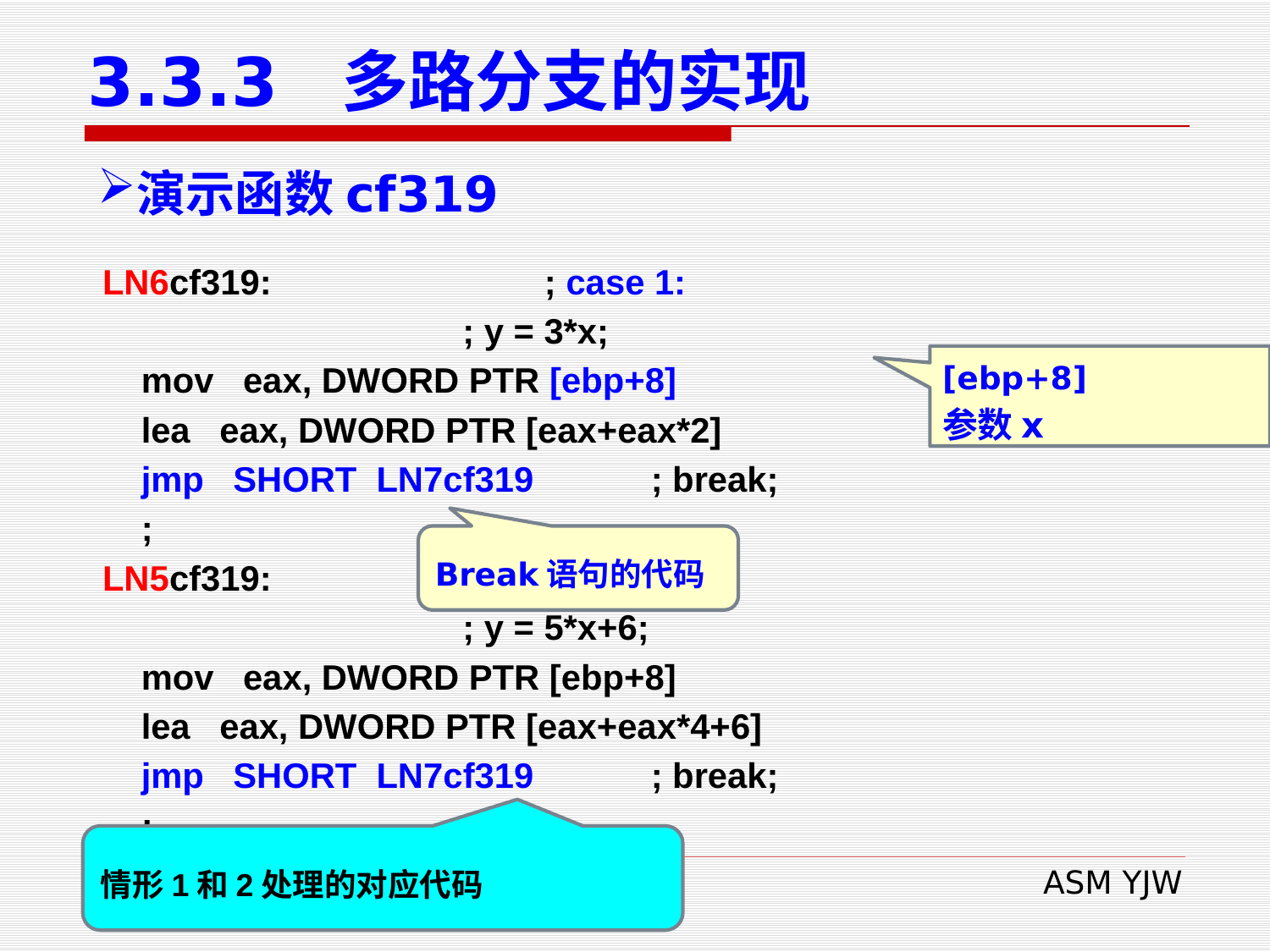

# 3.3.3  多路分支的实现
演示函数cf319
LN6cf319:                            ; case 1:
                                     ; y = 3*x;
    mov   eax, DWORD PTR [ebp+8]
    lea   eax, DWORD PTR [eax+eax*2]
    jmp   SHORT  LN7cf319            ; break;
    ;
LN5cf319:                            ; case 2:
                                     ; y = 5*x+6;
    mov   eax, DWORD PTR [ebp+8]
    lea   eax, DWORD PTR [eax+eax*4+6]
    jmp   SHORT  LN7cf319            ; break;
    ;
[ebp+8]
参数x
Break语句的代码
情形1和2处理的对应代码